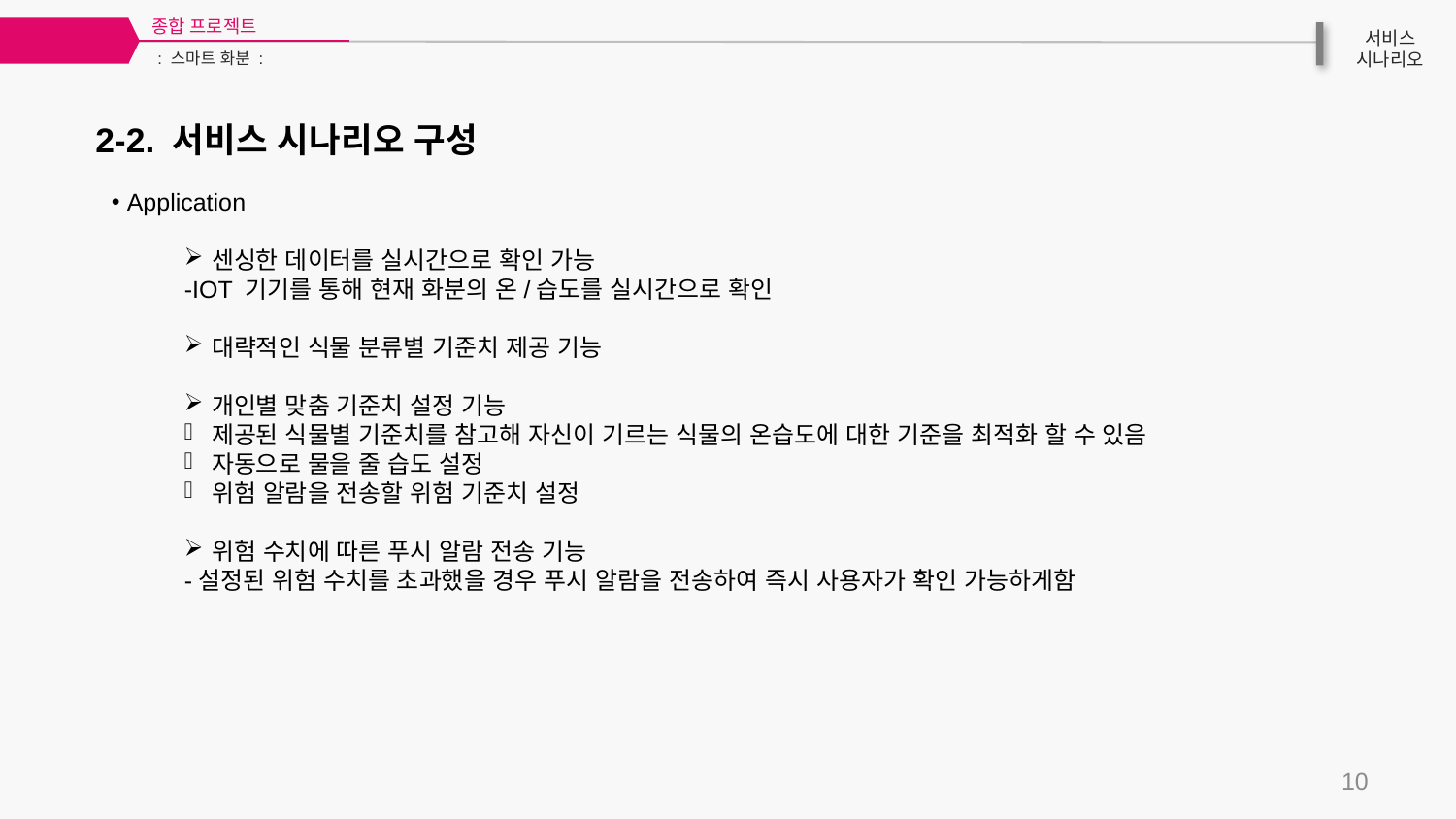

종합 프로젝트

02
서비스
시나리오

: 스마트 화분 :
2-2. 서비스 시나리오 구성
 Application

센싱한 데이터를 실시간으로 확인 가능
-IOT 기기를 통해 현재 화분의 온/습도를 실시간으로 확인

대략적인 식물 분류별 기준치 제공 기능

개인별 맞춤 기준치 설정 기능
제공된 식물별 기준치를 참고해 자신이 기르는 식물의 온습도에 대한 기준을 최적화 할 수 있음
자동으로 물을 줄 습도 설정
위험 알람을 전송할 위험 기준치 설정

위험 수치에 따른 푸시 알람 전송 기능
-설정된 위험 수치를 초과했을 경우 푸시 알람을 전송하여 즉시 사용자가 확인 가능하게함
10